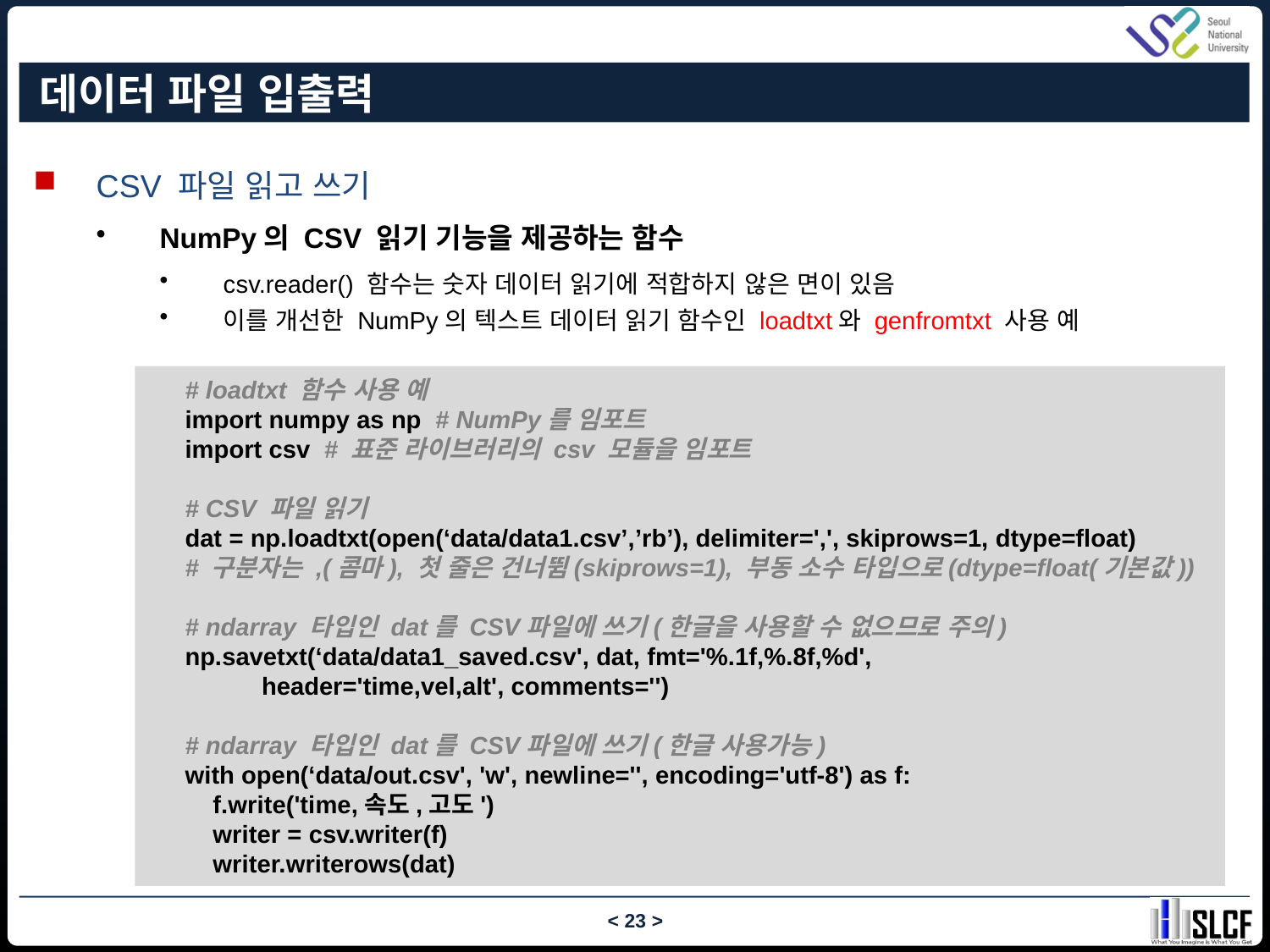

# 데이터 파일 입출력
CSV 파일 읽고 쓰기
NumPy의 CSV 읽기 기능을 제공하는 함수
csv.reader() 함수는 숫자 데이터 읽기에 적합하지 않은 면이 있음
이를 개선한 NumPy의 텍스트 데이터 읽기 함수인 loadtxt와 genfromtxt 사용 예

# loadtxt 함수 사용 예
import numpy as np  # NumPy를 임포트
import csv  # 표준 라이브러리의 csv 모듈을 임포트

# CSV 파일 읽기
dat = np.loadtxt(open(‘data/data1.csv’,’rb’), delimiter=',', skiprows=1, dtype=float)
# 구분자는 ,(콤마), 첫 줄은 건너뜀(skiprows=1), 부동 소수 타입으로(dtype=float(기본값))

# ndarray 타입인 dat를 CSV파일에 쓰기(한글을 사용할 수 없으므로 주의)
np.savetxt(‘data/data1_saved.csv', dat, fmt='%.1f,%.8f,%d',
           header='time,vel,alt', comments='')

# ndarray 타입인 dat를 CSV파일에 쓰기(한글 사용가능)
with open(‘data/out.csv', 'w', newline='', encoding='utf-8') as f:
    f.write('time,속도,고도')
    writer = csv.writer(f)
    writer.writerows(dat)